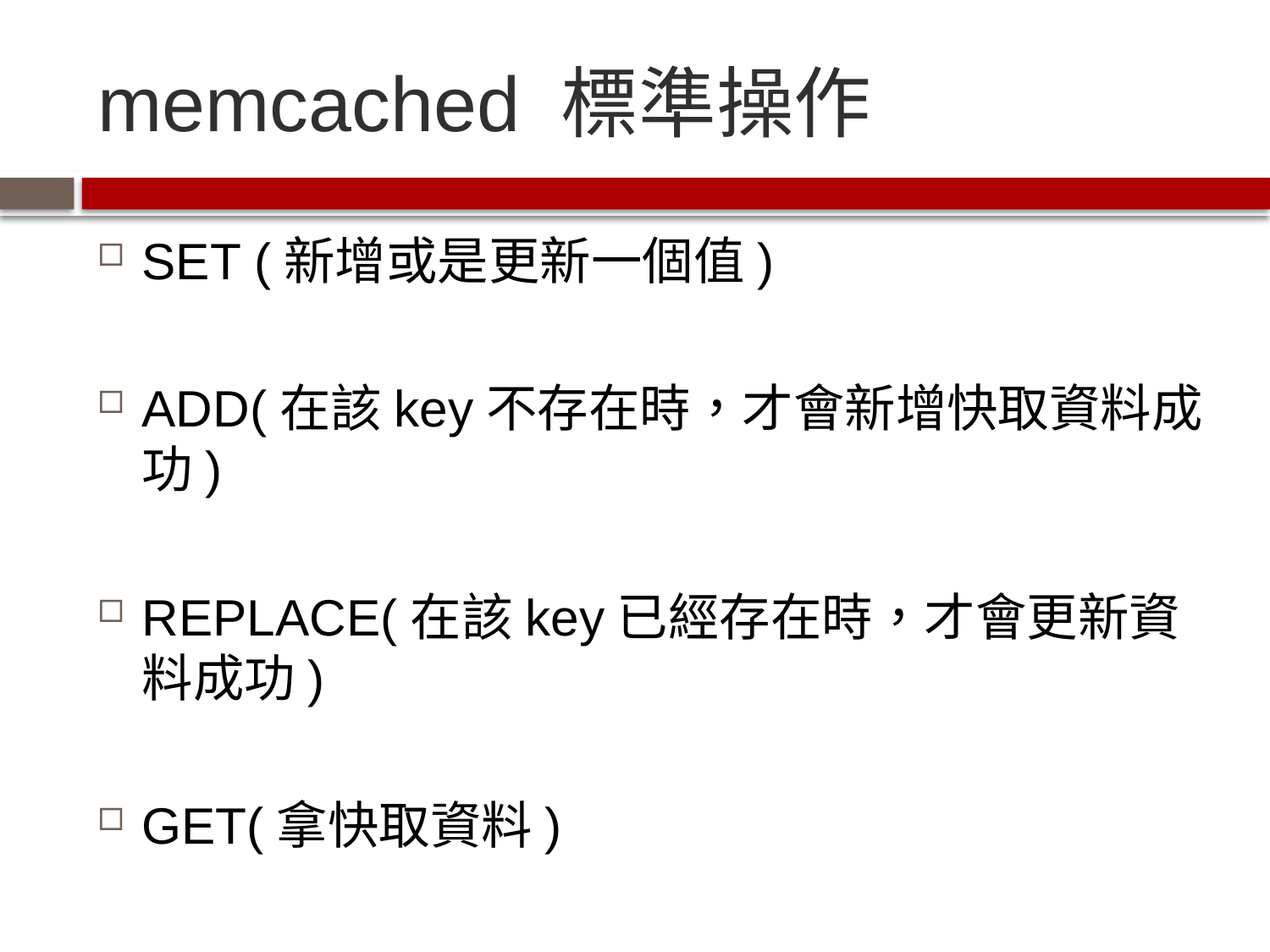

# memcached 標準操作
SET (新增或是更新一個值)

ADD(在該key不存在時，才會新增快取資料成功)

REPLACE(在該key已經存在時，才會更新資料成功)

GET(拿快取資料)